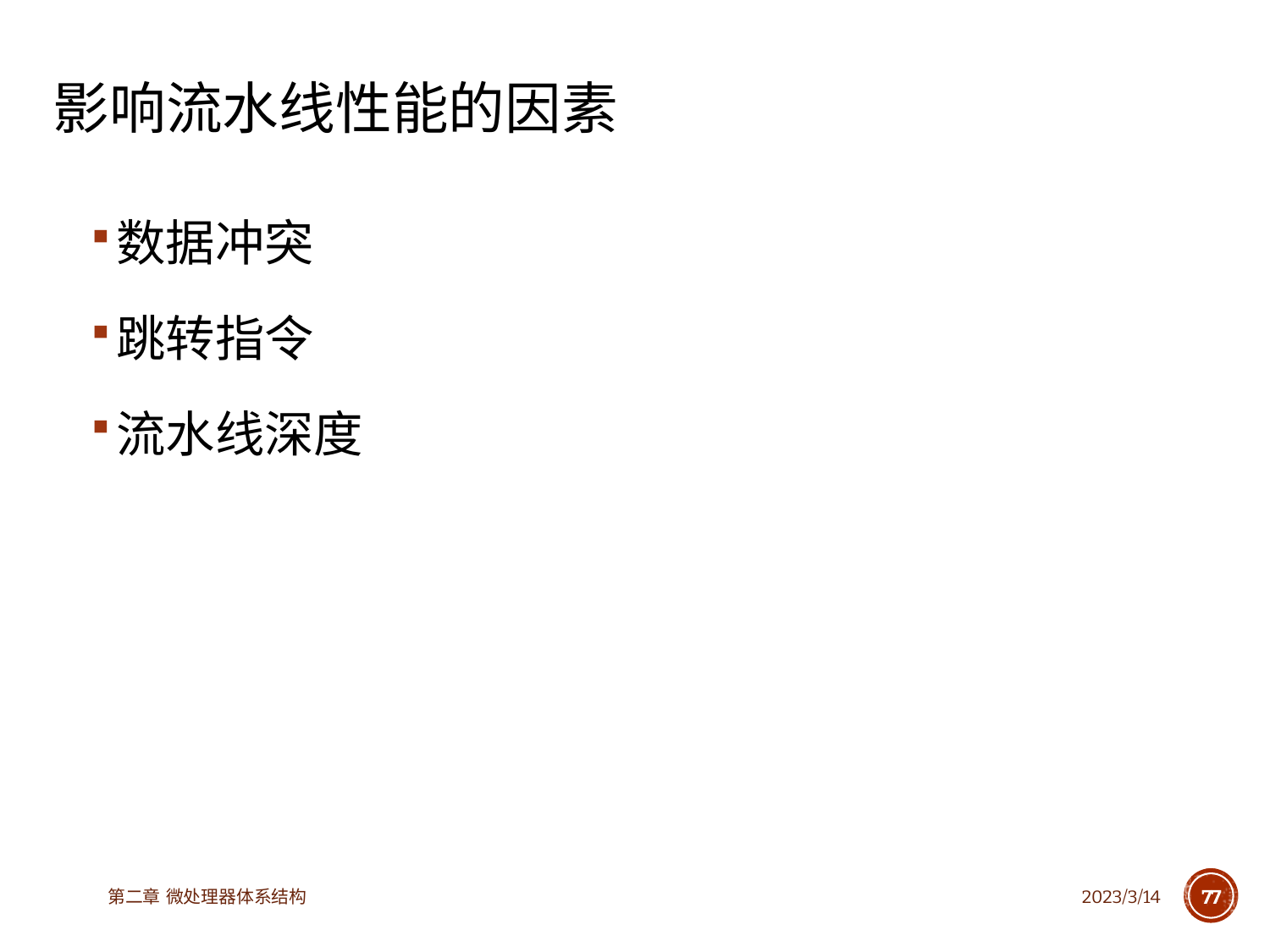

# 影响流水线性能的因素
数据冲突
跳转指令
流水线深度

第二章 微处理器体系结构
2023/3/14
77